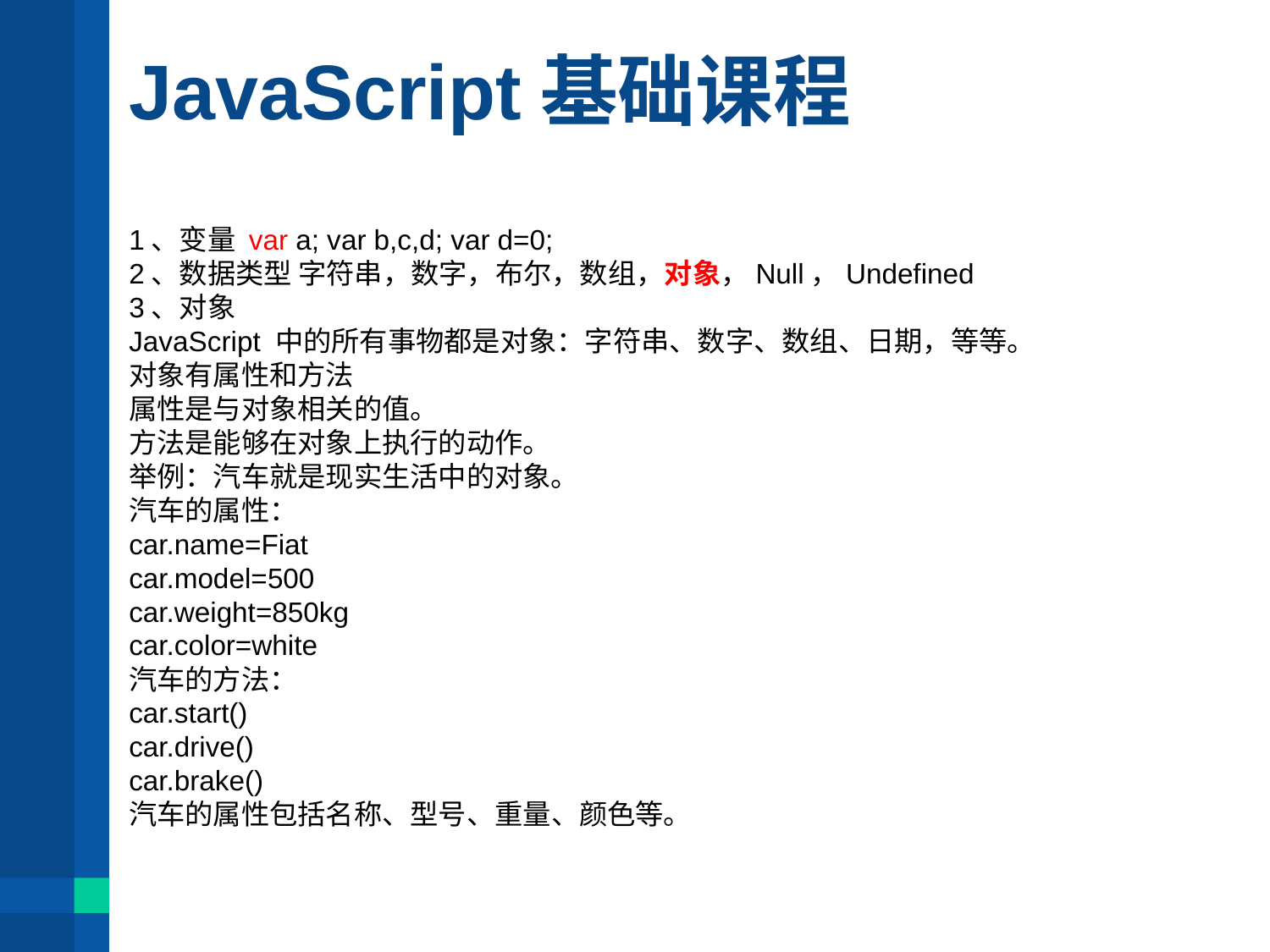

# JavaScript基础课程
1、变量 var a; var b,c,d; var d=0;
2、数据类型 字符串，数字，布尔，数组，对象，Null，Undefined
3、对象
JavaScript 中的所有事物都是对象：字符串、数字、数组、日期，等等。
对象有属性和方法
属性是与对象相关的值。
方法是能够在对象上执行的动作。
举例：汽车就是现实生活中的对象。
汽车的属性：
car.name=Fiat
car.model=500
car.weight=850kg
car.color=white
汽车的方法：
car.start()
car.drive()
car.brake()
汽车的属性包括名称、型号、重量、颜色等。